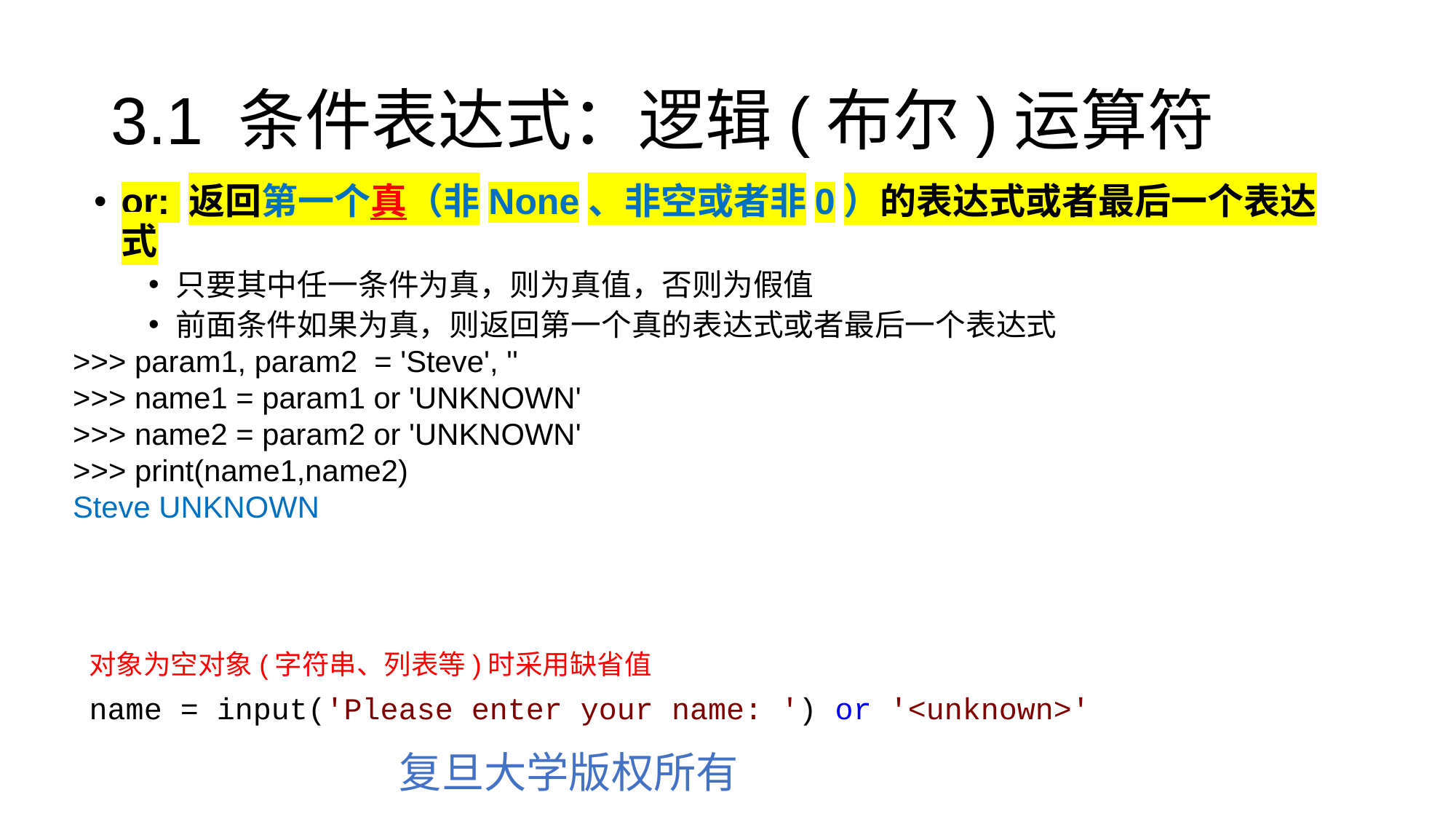

# 3.1 条件表达式：逻辑(布尔)运算符
or: 返回第一个真（非None、非空或者非0）的表达式或者最后一个表达式
只要其中任一条件为真，则为真值，否则为假值
前面条件如果为真，则返回第一个真的表达式或者最后一个表达式

>>> param1, param2  = 'Steve', ''
>>> name1 = param1 or 'UNKNOWN'
>>> name2 = param2 or 'UNKNOWN'
>>> print(name1,name2)
Steve UNKNOWN
对象为空对象(字符串、列表等)时采用缺省值
name = input('Please enter your name: ') or '<unknown>'